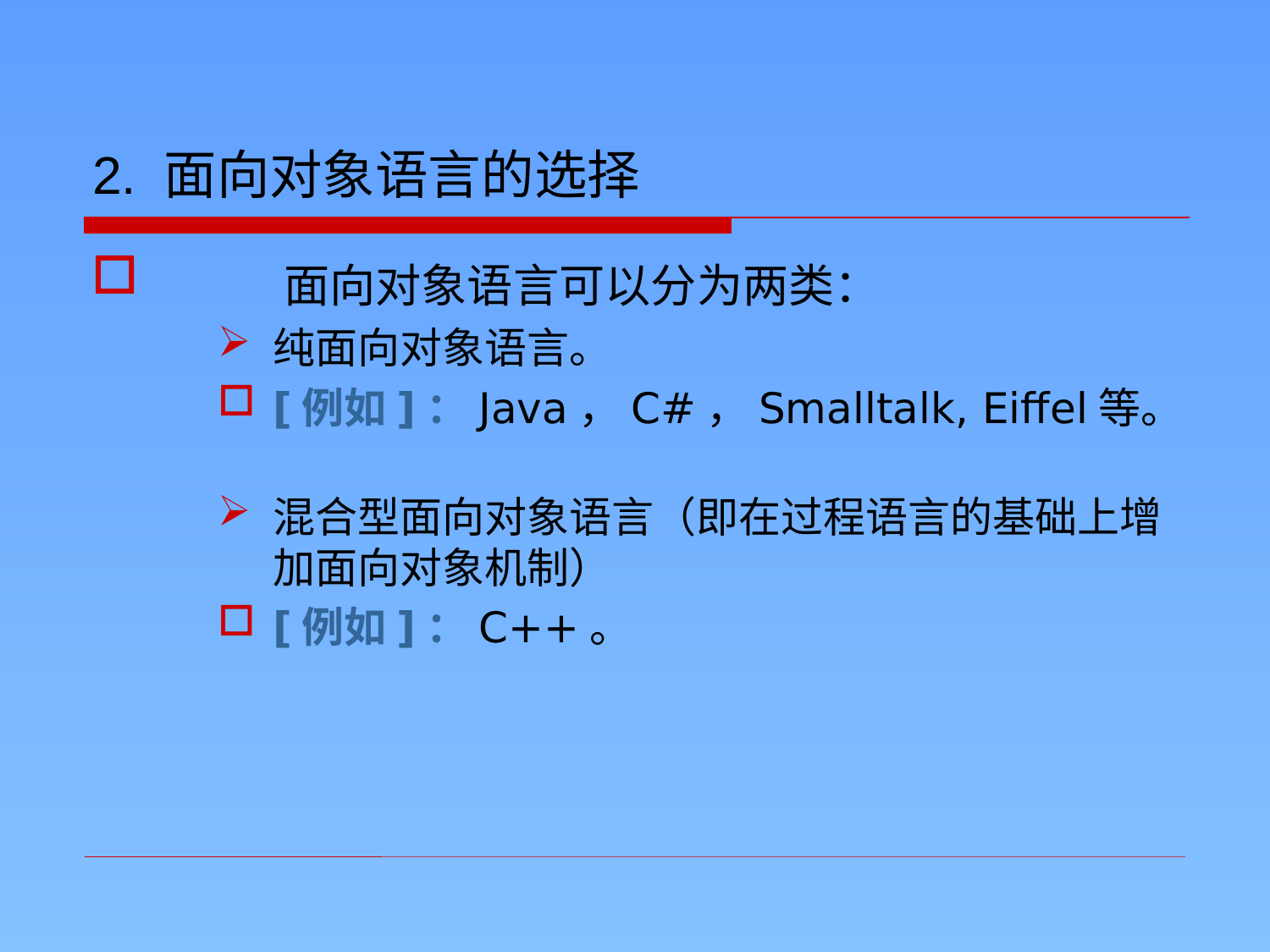

2. 面向对象语言的选择
	面向对象语言可以分为两类：
纯面向对象语言。
[例如]：Java，C#，Smalltalk, Eiffel等。

混合型面向对象语言（即在过程语言的基础上增加面向对象机制）
[例如]：C++。